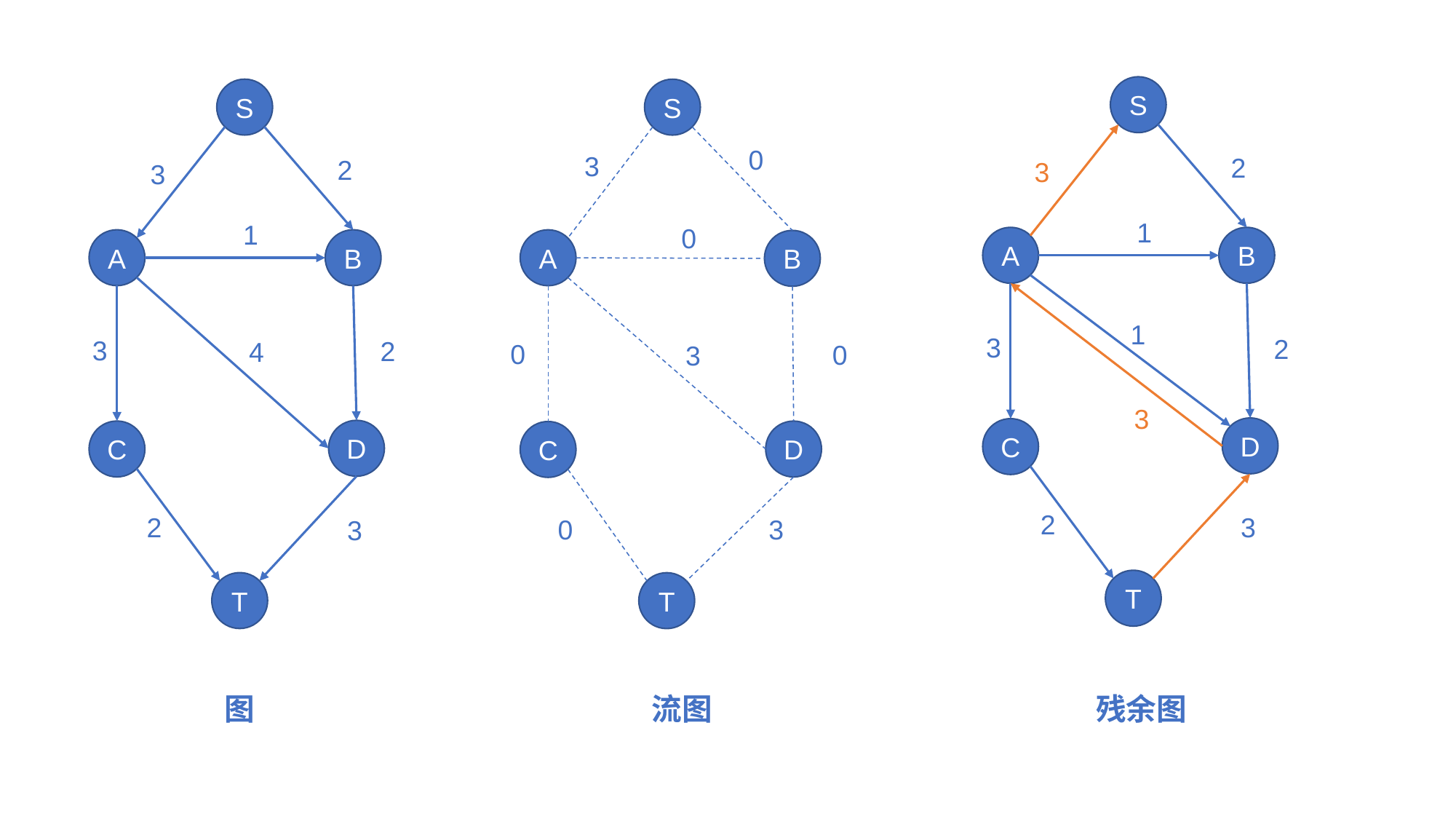

S
S
S
0
3
2
2
3
3
1
1
0
A
B
A
B
A
B
1
3
2
3
2
4
0
0
3
3
D
C
D
C
D
C
2
2
3
3
0
3
T
T
T
残余图
图
流图